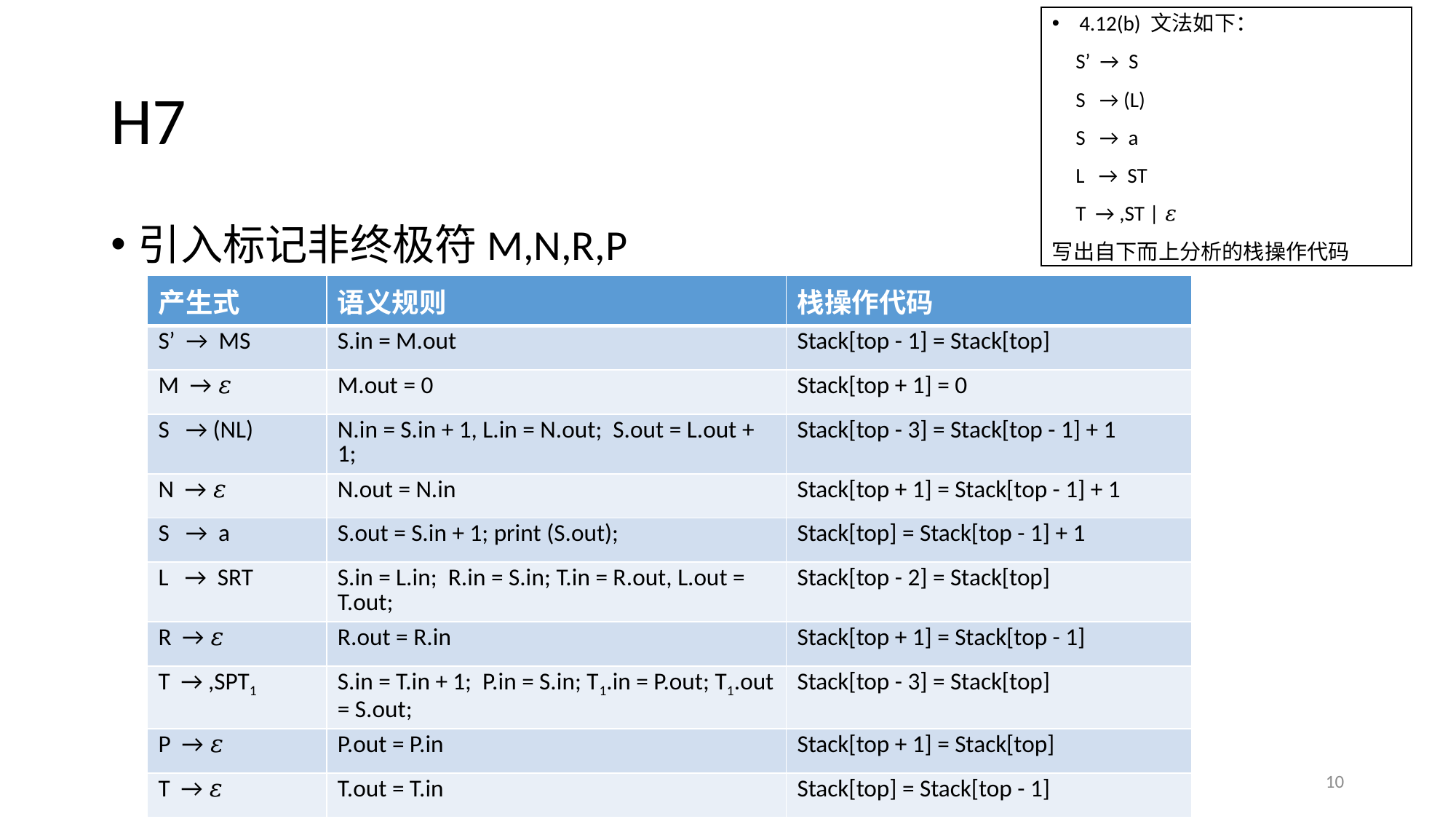

4.12(b) 文法如下：
     S’  →  S
     S   → (L)
     S   →  a
     L   →  ST
     T  → ,ST | 𝜀
写出自下而上分析的栈操作代码
# H7
引入标记非终极符M,N,R,P
| 产生式 | 语义规则 | 栈操作代码 |
| --- | --- | --- |
| S’ → MS | S.in = M.out | Stack[top - 1] = Stack[top] |
| M → 𝜀 | M.out = 0 | Stack[top + 1] = 0 |
| S → (NL) | N.in = S.in + 1, L.in = N.out; S.out = L.out + 1; | Stack[top - 3] = Stack[top - 1] + 1 |
| N → 𝜀 | N.out = N.in | Stack[top + 1] = Stack[top - 1] + 1 |
| S → a | S.out = S.in + 1; print (S.out); | Stack[top] = Stack[top - 1] + 1 |
| L → SRT | S.in = L.in; R.in = S.in; T.in = R.out, L.out = T.out; | Stack[top - 2] = Stack[top] |
| R → 𝜀 | R.out = R.in | Stack[top + 1] = Stack[top - 1] |
| T → ,SPT1 | S.in = T.in + 1; P.in = S.in; T1.in = P.out; T1.out = S.out; | Stack[top - 3] = Stack[top] |
| P → 𝜀 | P.out = P.in | Stack[top + 1] = Stack[top] |
| T → 𝜀 | T.out = T.in | Stack[top] = Stack[top - 1] |
10